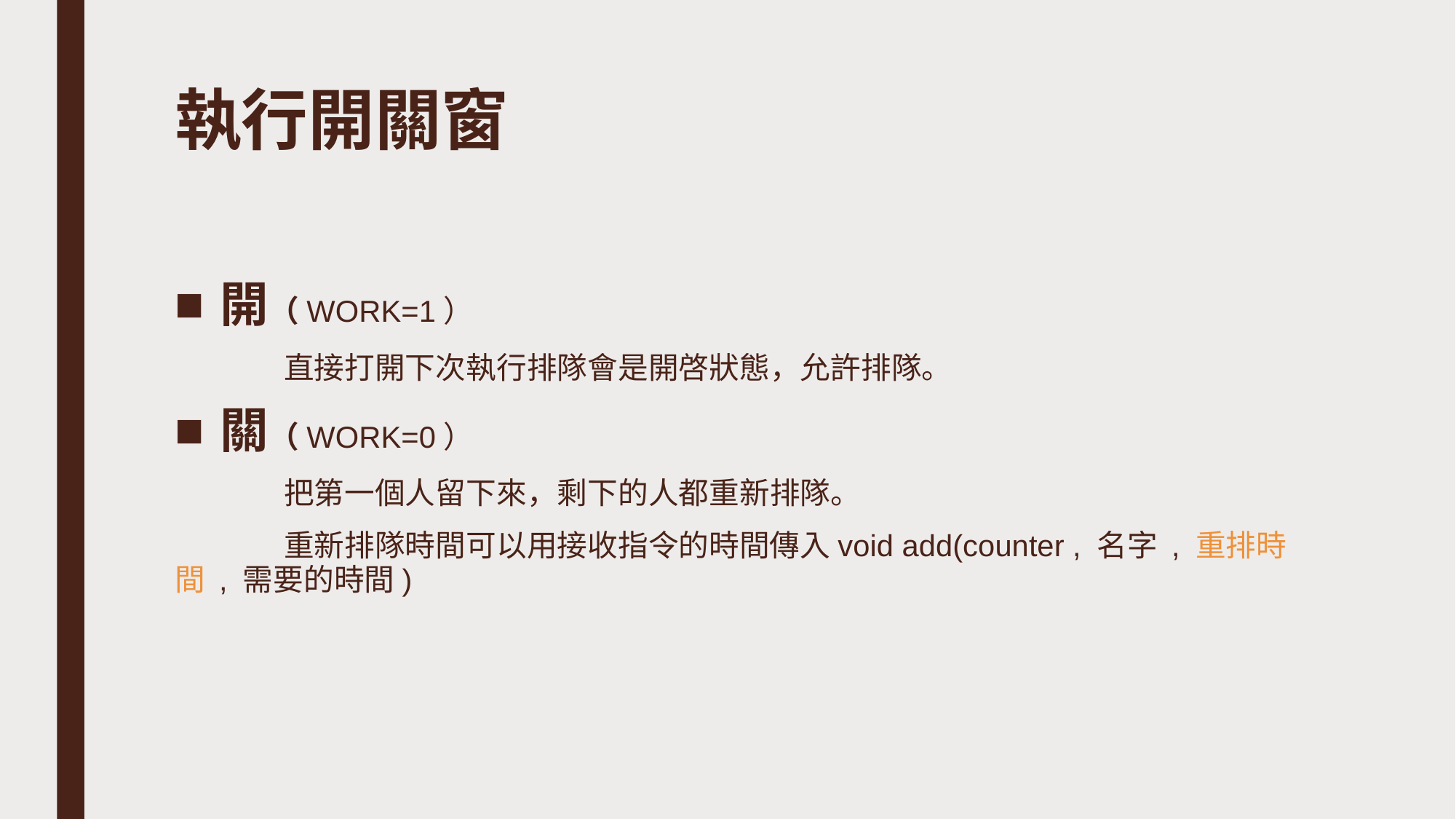

# 執行開關窗
開（WORK=1）
	直接打開下次執行排隊會是開啓狀態，允許排隊。
關（WORK=0）
	把第一個人留下來，剩下的人都重新排隊。
	重新排隊時間可以用接收指令的時間傳入void add(counter , 名字 , 重排時間 , 需要的時間)